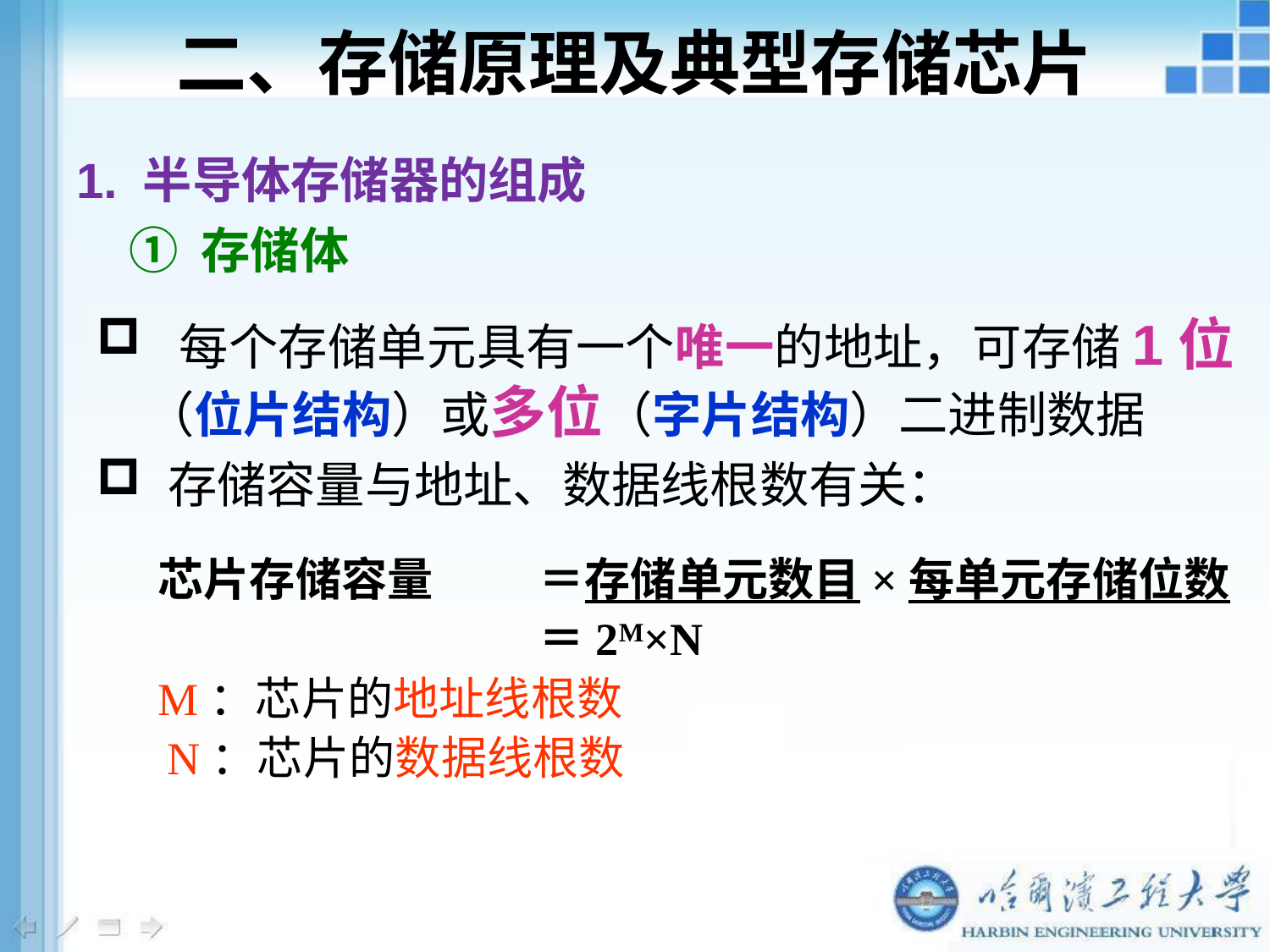

二、存储原理及典型存储芯片
1. 半导体存储器的组成
# ① 存储体
  每个存储单元具有一个唯一的地址，可存储1位（位片结构）或多位（字片结构）二进制数据
 存储容量与地址、数据线根数有关：
	芯片存储容量	＝存储单元数目×每单元存储位数
				＝2M×N
 	M：芯片的地址线根数
     N：芯片的数据线根数